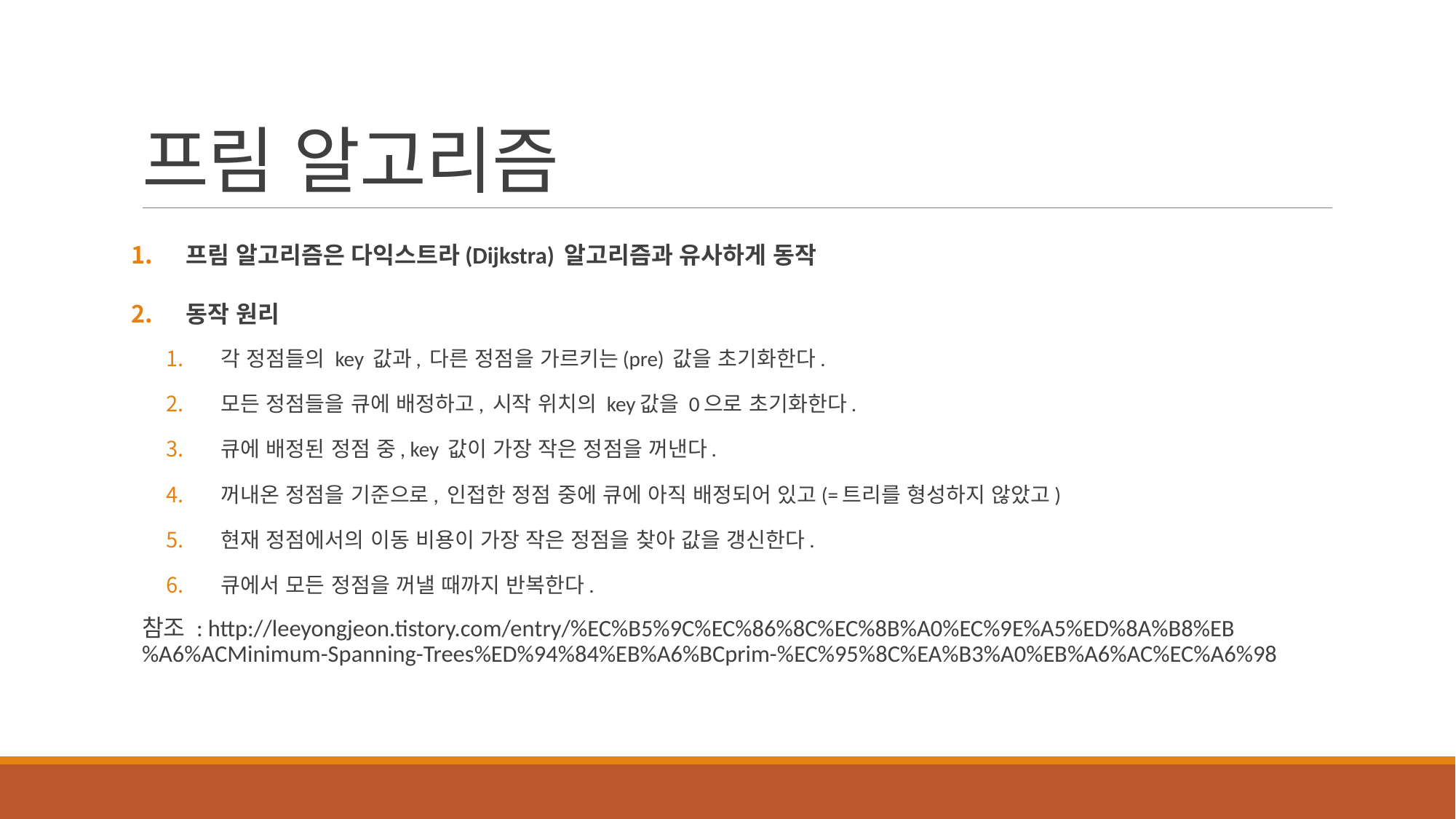

# 프림 알고리즘
프림 알고리즘은 다익스트라(Dijkstra) 알고리즘과 유사하게 동작
동작 원리
각 정점들의 key 값과, 다른 정점을 가르키는(pre) 값을 초기화한다.
모든 정점들을 큐에 배정하고, 시작 위치의 key값을 0으로 초기화한다.
큐에 배정된 정점 중, key 값이 가장 작은 정점을 꺼낸다.
꺼내온 정점을 기준으로, 인접한 정점 중에 큐에 아직 배정되어 있고(=트리를 형성하지 않았고)
현재 정점에서의 이동 비용이 가장 작은 정점을 찾아 값을 갱신한다.
큐에서 모든 정점을 꺼낼 때까지 반복한다.
참조 : http://leeyongjeon.tistory.com/entry/%EC%B5%9C%EC%86%8C%EC%8B%A0%EC%9E%A5%ED%8A%B8%EB%A6%ACMinimum-Spanning-Trees%ED%94%84%EB%A6%BCprim-%EC%95%8C%EA%B3%A0%EB%A6%AC%EC%A6%98